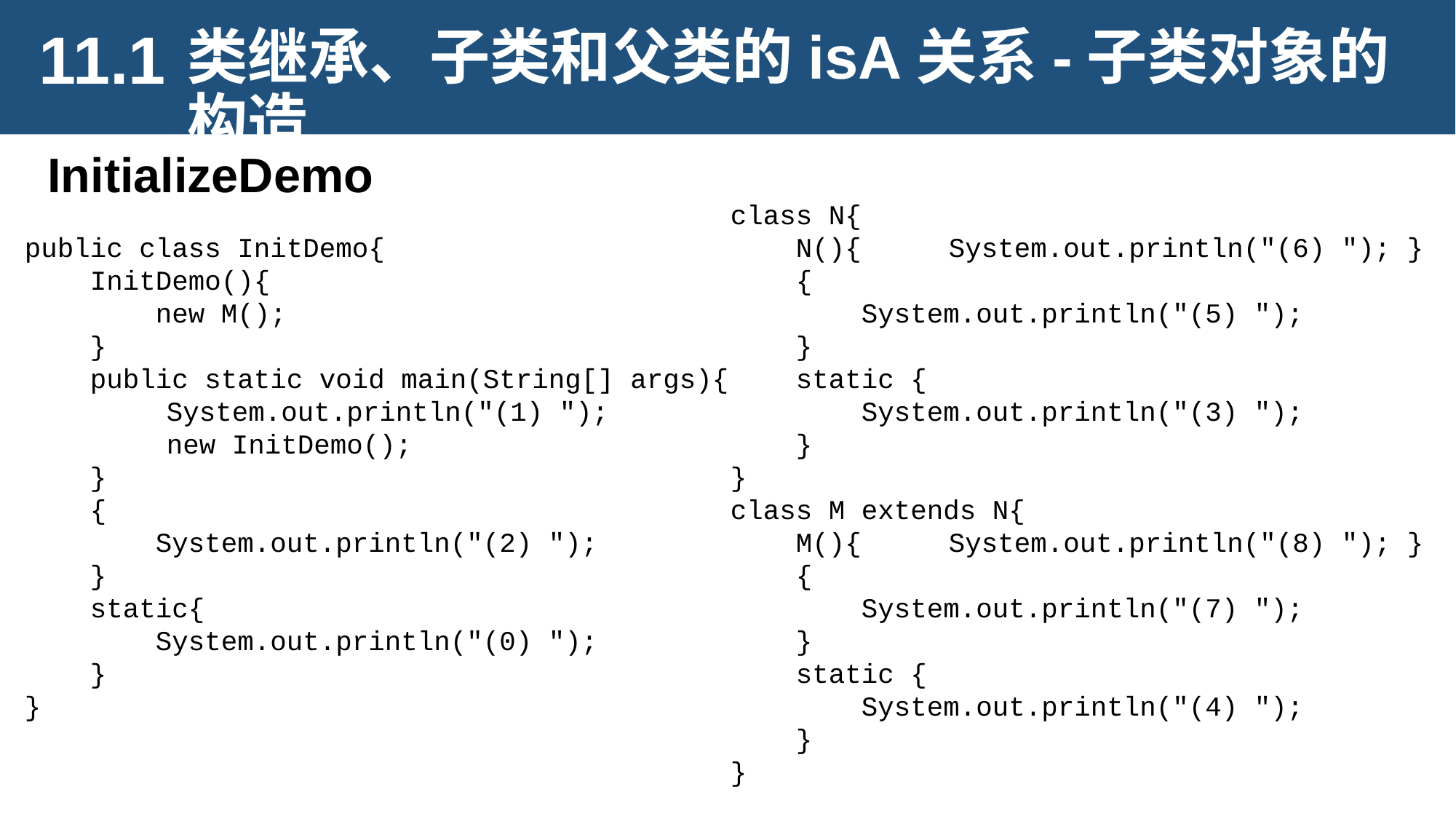

类继承、子类和父类的isA关系-子类对象的构造
11.1
InitializeDemo
class N{
    N(){ 	System.out.println("(6) "); }
    {
        System.out.println("(5) ");
    }
    static {
        System.out.println("(3) ");
    }
}
class M extends N{
    M(){ 	System.out.println("(8) "); }
    {
        System.out.println("(7) ");
    }
    static {
        System.out.println("(4) ");
    }
}
public class InitDemo{
    InitDemo(){
        new M();
    }
    public static void main(String[] args){
	  System.out.println("(1) ");
	  new InitDemo();
    }
    {
        System.out.println("(2) ");
    }
    static{
        System.out.println("(0) ");
    }
}